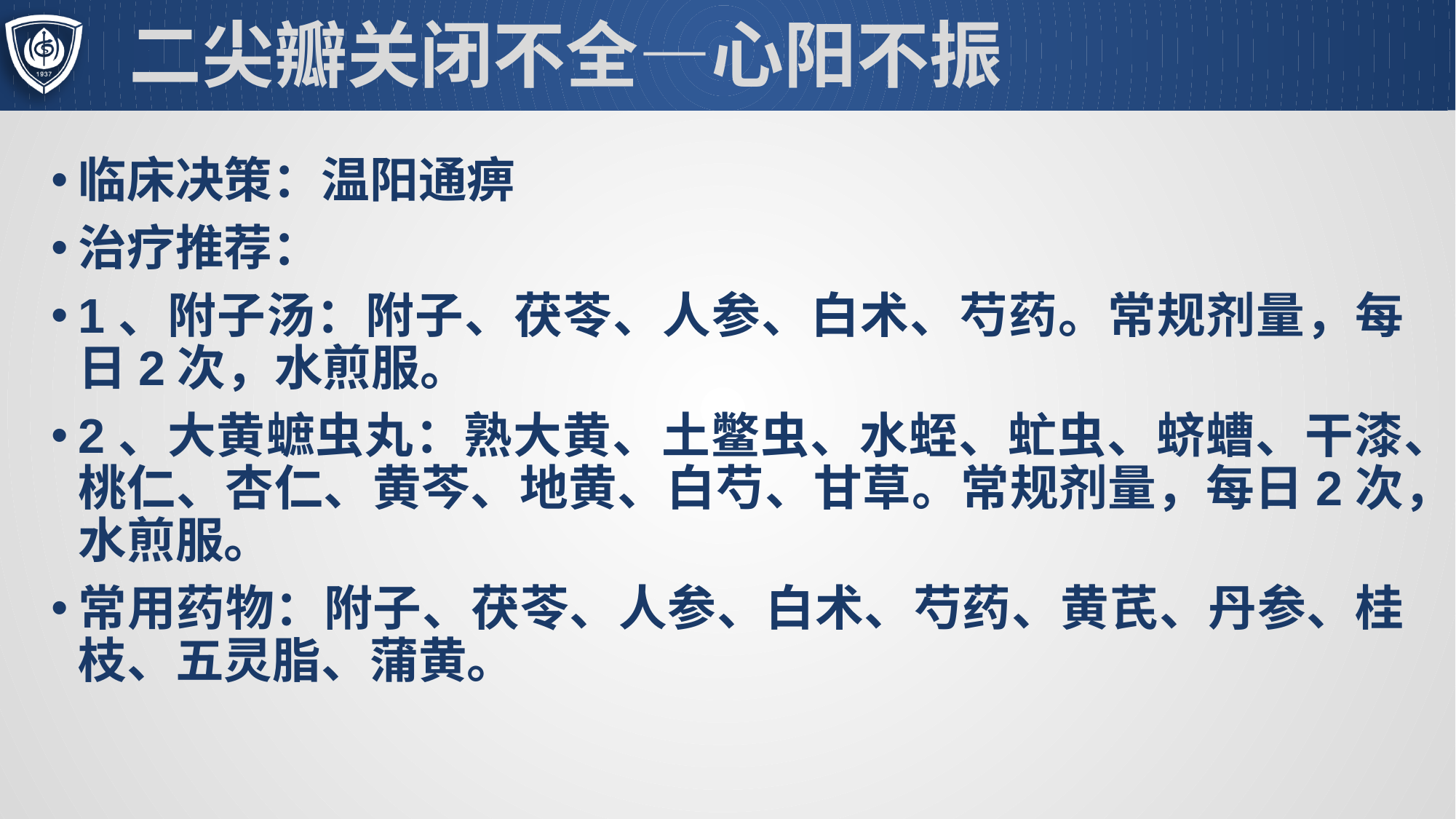

# 二尖瓣关闭不全—心阳不振
临床决策：温阳通痹
治疗推荐：
1、附子汤：附子、茯苓、人参、白术、芍药。常规剂量，每日2次，水煎服。
2、大黄蟅虫丸：熟大黄、土鳖虫、水蛭、虻虫、蛴螬、干漆、桃仁、杏仁、黄芩、地黄、白芍、甘草。常规剂量，每日2次，水煎服。
常用药物：附子、茯苓、人参、白术、芍药、黄芪、丹参、桂枝、五灵脂、蒲黄。